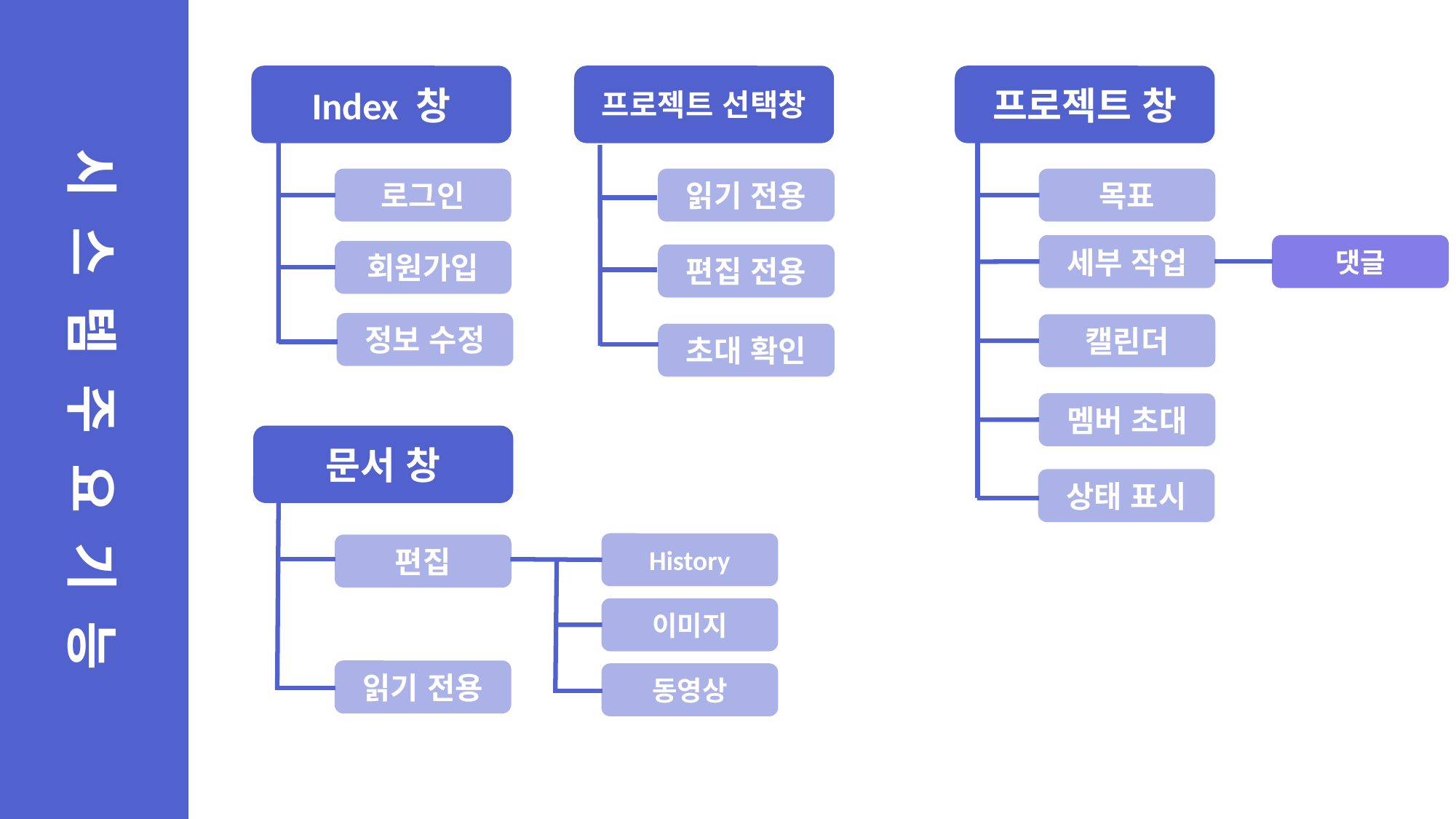

시  스  템  주  요  기  능
프로젝트 창
Index 창
프로젝트 선택창
로그인
목표
읽기 전용
세부 작업
댓글
회원가입
편집 전용
정보 수정
캘린더
초대 확인
멤버 초대
문서 창
상태 표시
History
편집
이미지
읽기 전용
동영상